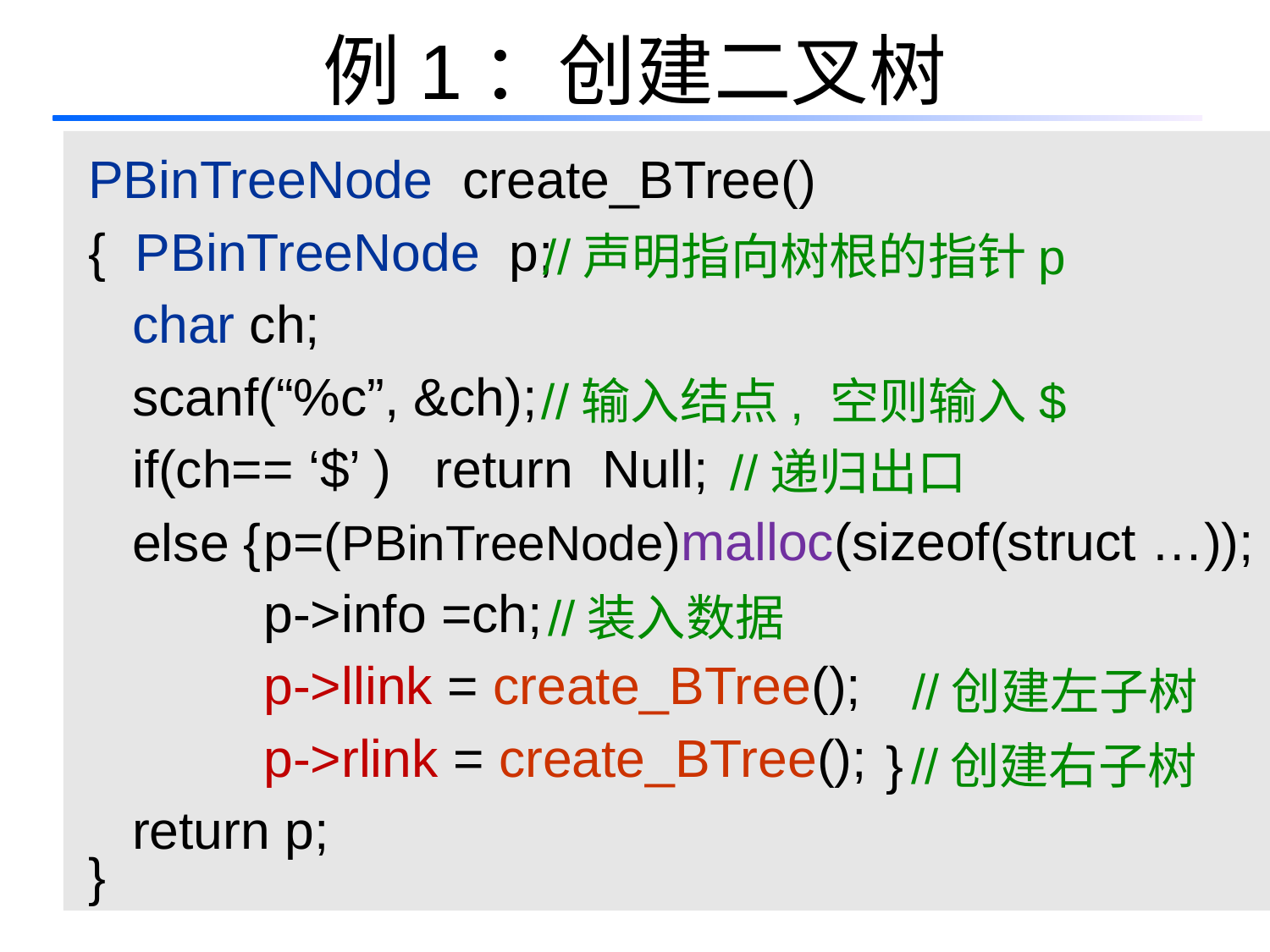

# 例1：创建二叉树

PBinTreeNode  create_BTree()
{  PBinTreeNode  p;
   char ch;
   scanf(“%c”, &ch);
   if(ch== ‘$’ )   return  Null;
            p=(PBinTreeNode)malloc(sizeof(struct …));
            p->info =ch;
            p->llink = create_BTree();
            p->rlink = create_BTree();
   return p;
}
//声明指向树根的指针p
//输入结点, 空则输入$
//递归出口
else {
//装入数据
//创建左子树
}
//创建右子树